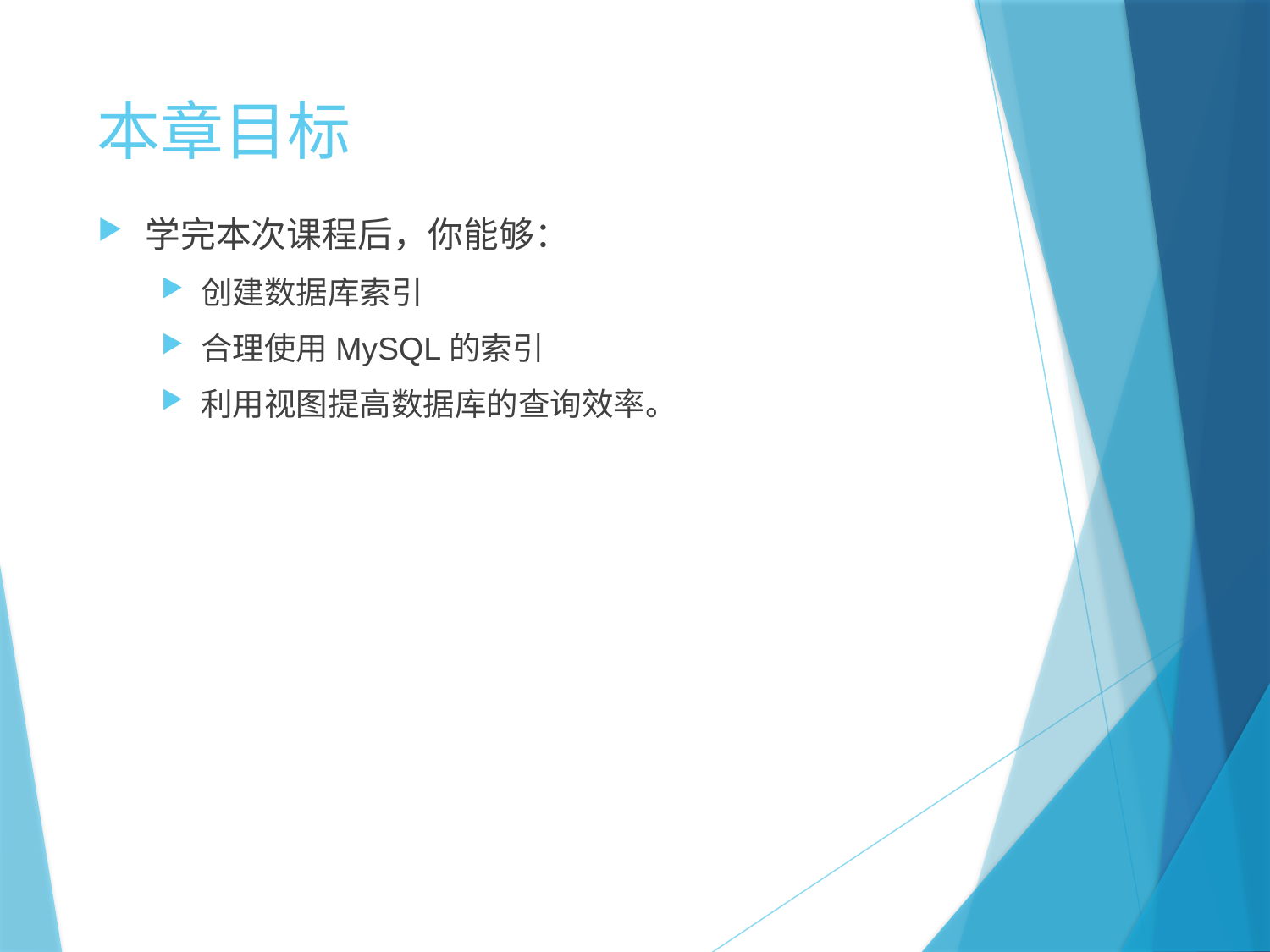

# 本章目标
学完本次课程后，你能够：
创建数据库索引
合理使用MySQL的索引
利用视图提高数据库的查询效率。